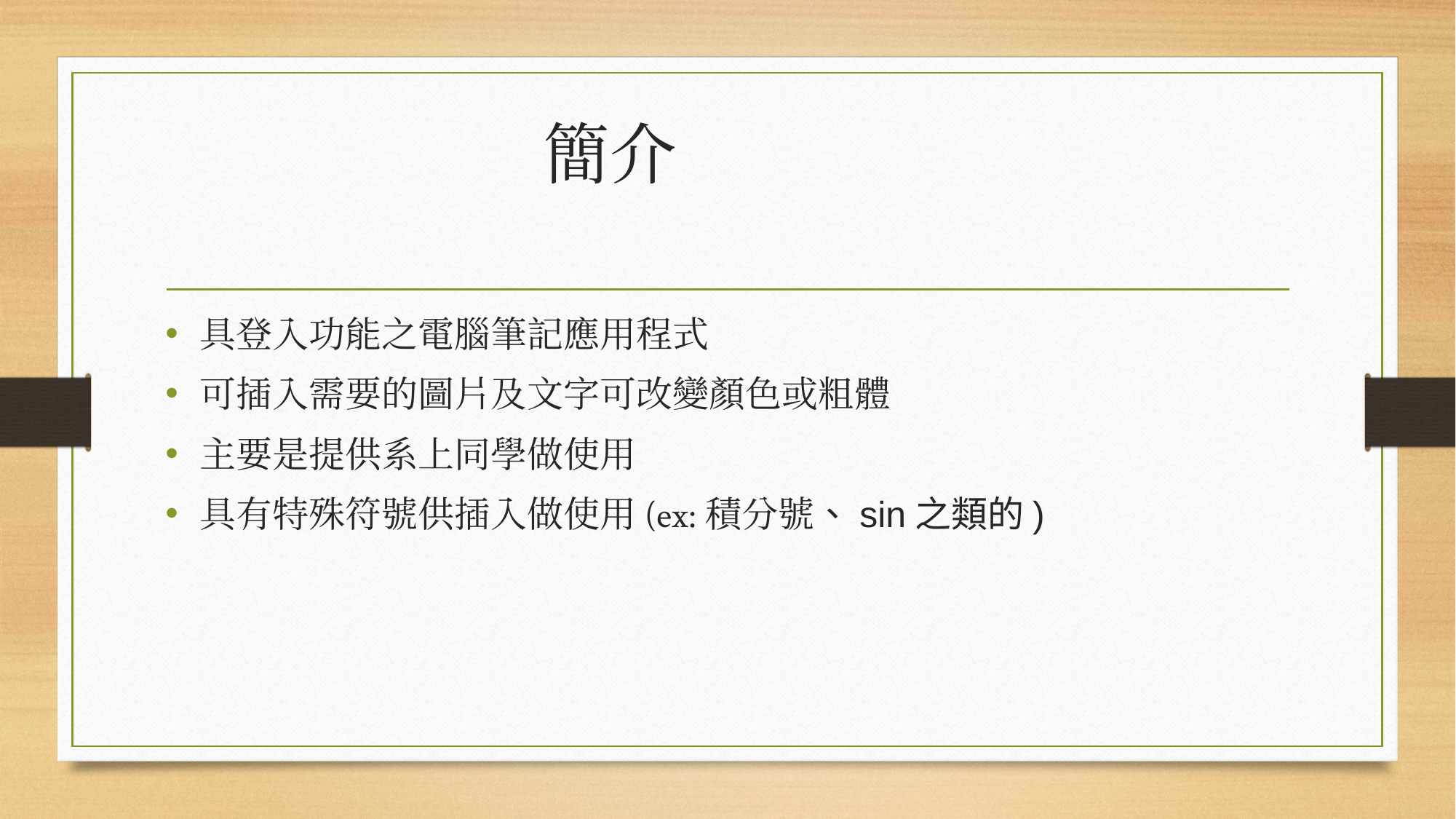

# 簡介
具登入功能之電腦筆記應用程式
可插入需要的圖片及文字可改變顏色或粗體
主要是提供系上同學做使用
具有特殊符號供插入做使用(ex:積分號、sin之類的)